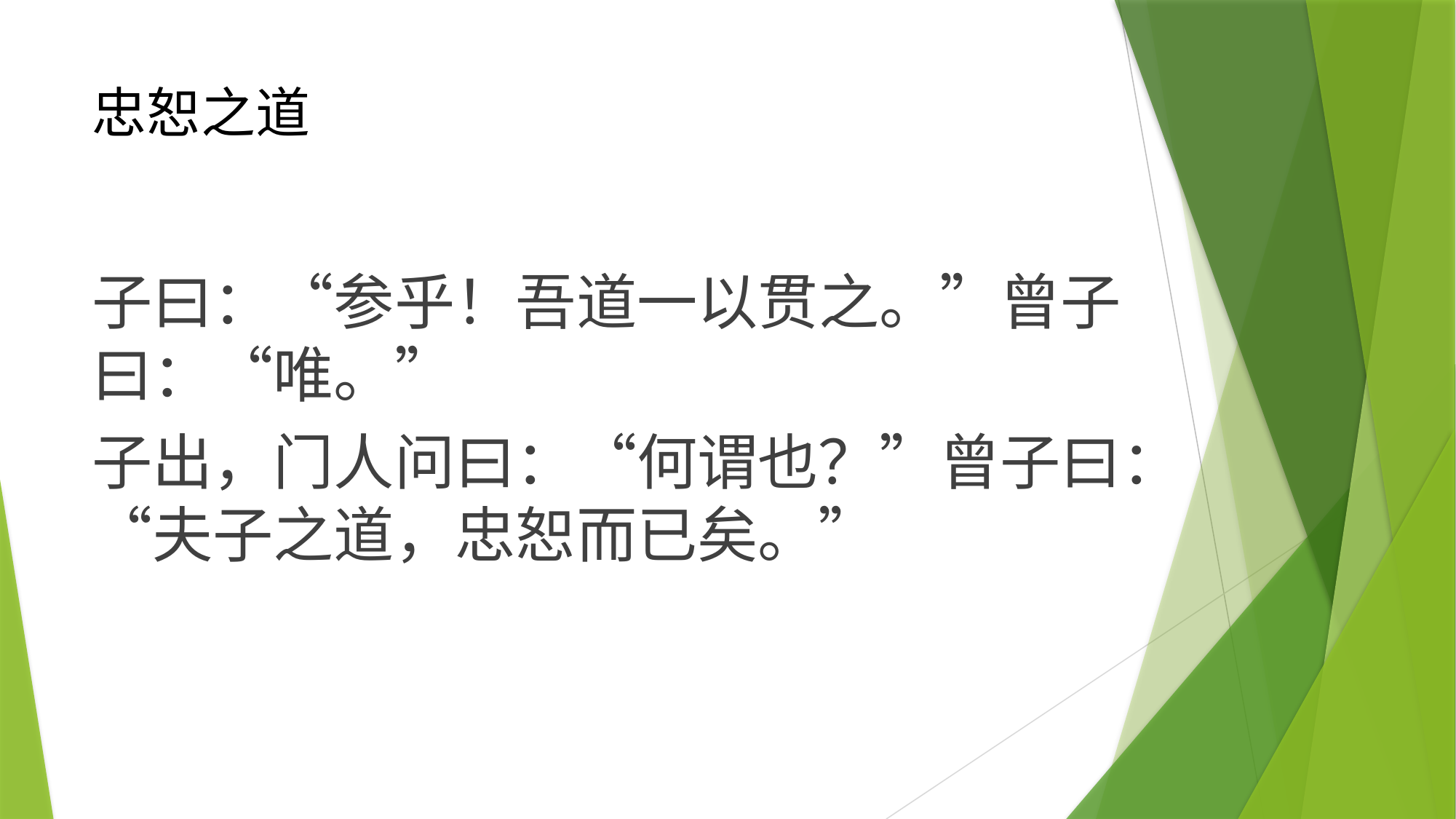

# 忠恕之道
子曰：“参乎！吾道一以贯之。”曾子曰：“唯。”
子出，门人问曰：“何谓也？”曾子曰：“夫子之道，忠恕而已矣。”